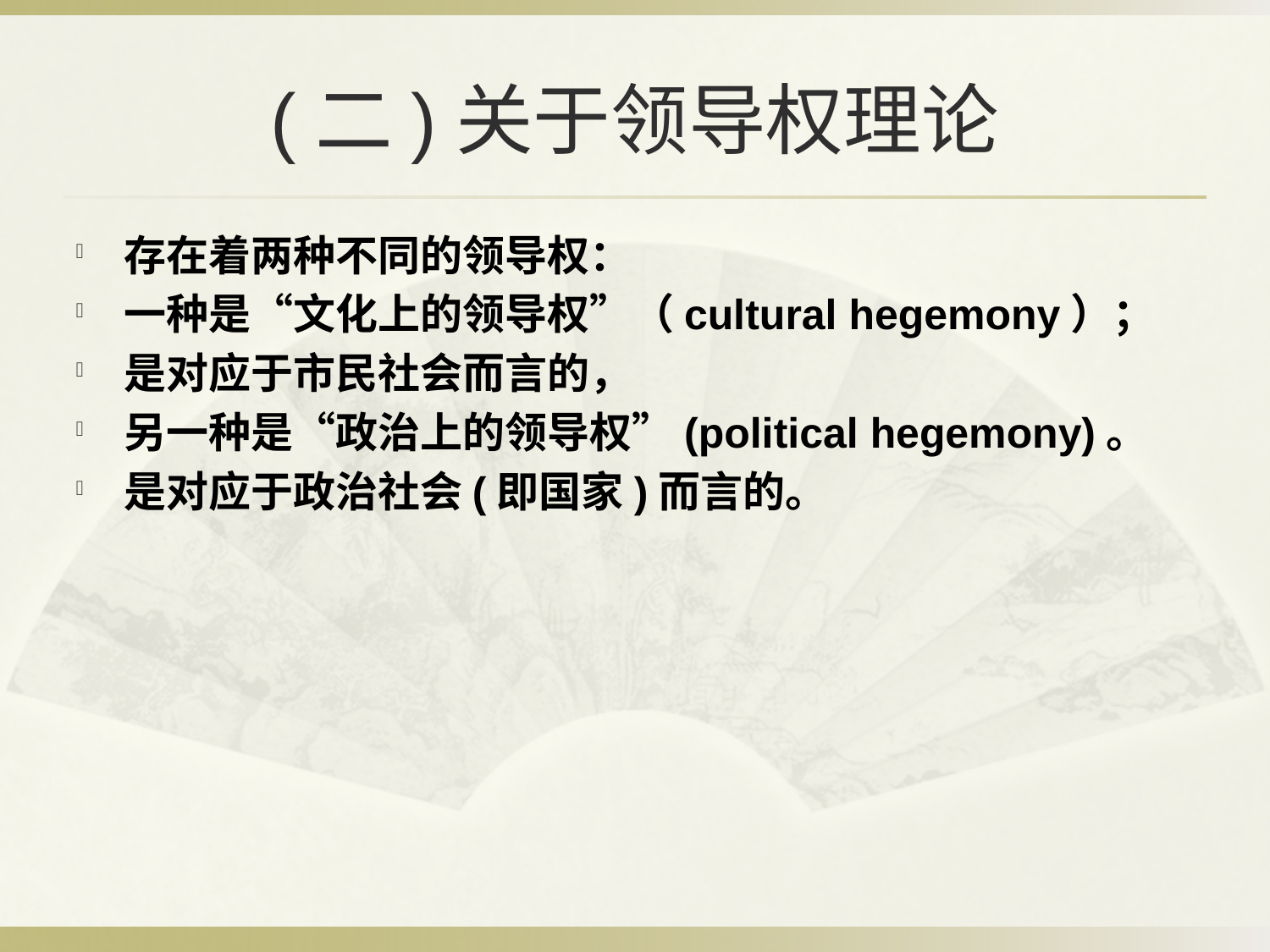

# (二)关于领导权理论
存在着两种不同的领导权：
一种是“文化上的领导权”（cultural hegemony）；
是对应于市民社会而言的，
另一种是“政治上的领导权”(political hegemony)。
是对应于政治社会(即国家)而言的。